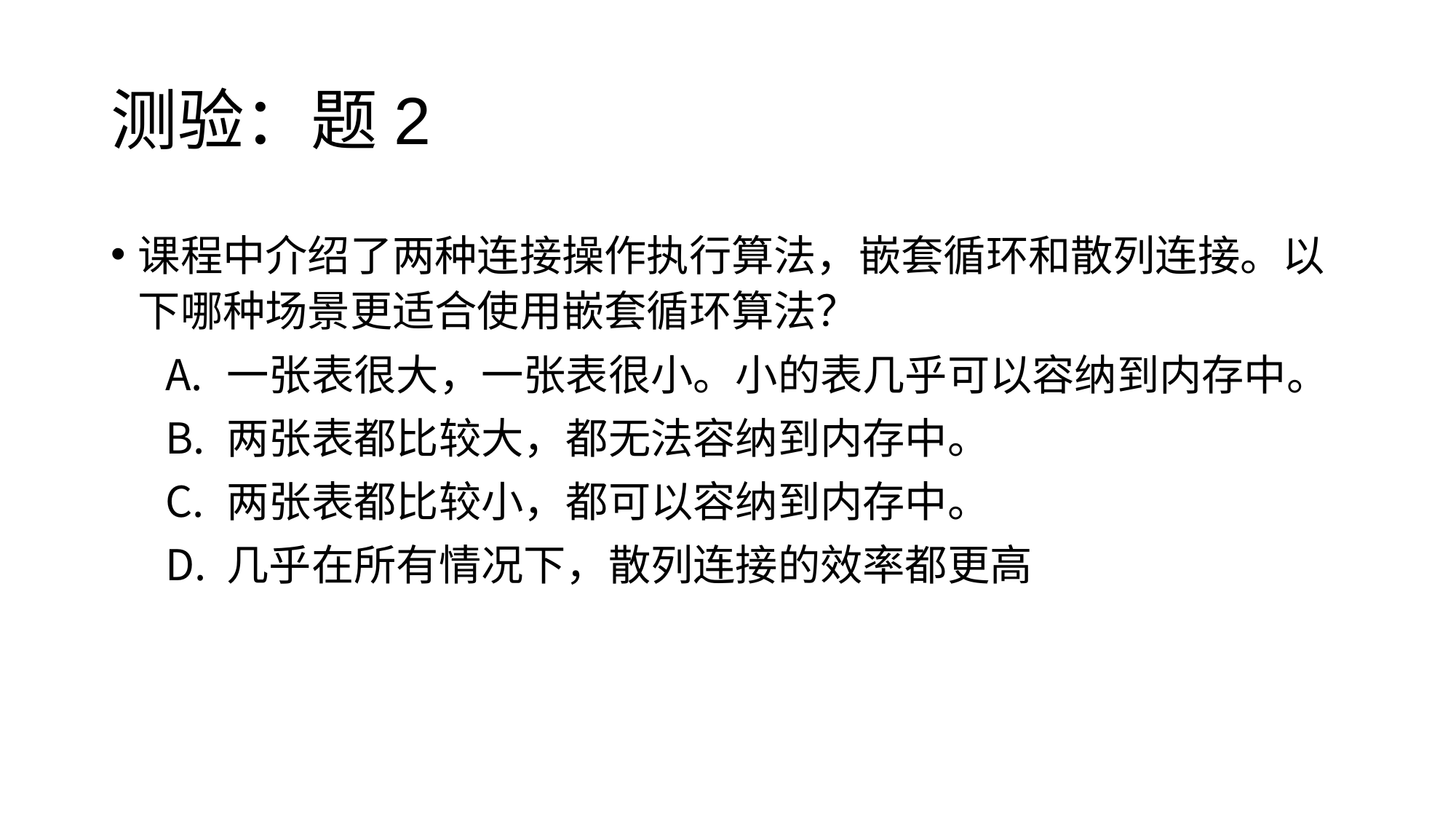

# 测验：题2
课程中介绍了两种连接操作执行算法，嵌套循环和散列连接。以下哪种场景更适合使用嵌套循环算法？
一张表很大，一张表很小。小的表几乎可以容纳到内存中。
两张表都比较大，都无法容纳到内存中。
两张表都比较小，都可以容纳到内存中。
几乎在所有情况下，散列连接的效率都更高